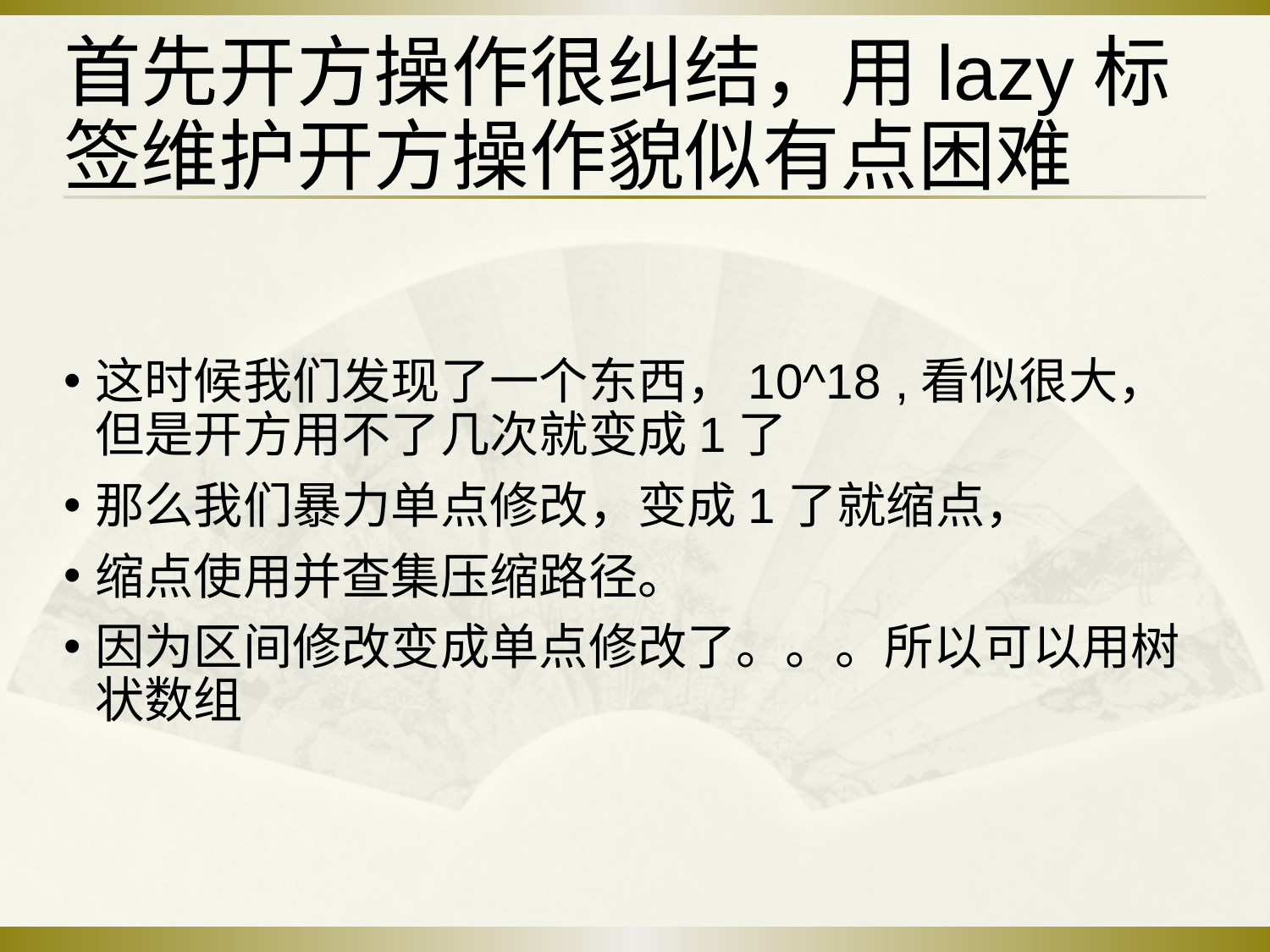

# 首先开方操作很纠结，用lazy标签维护开方操作貌似有点困难
这时候我们发现了一个东西，10^18 ,看似很大，但是开方用不了几次就变成1了
那么我们暴力单点修改，变成1了就缩点，
缩点使用并查集压缩路径。
因为区间修改变成单点修改了。。。所以可以用树状数组